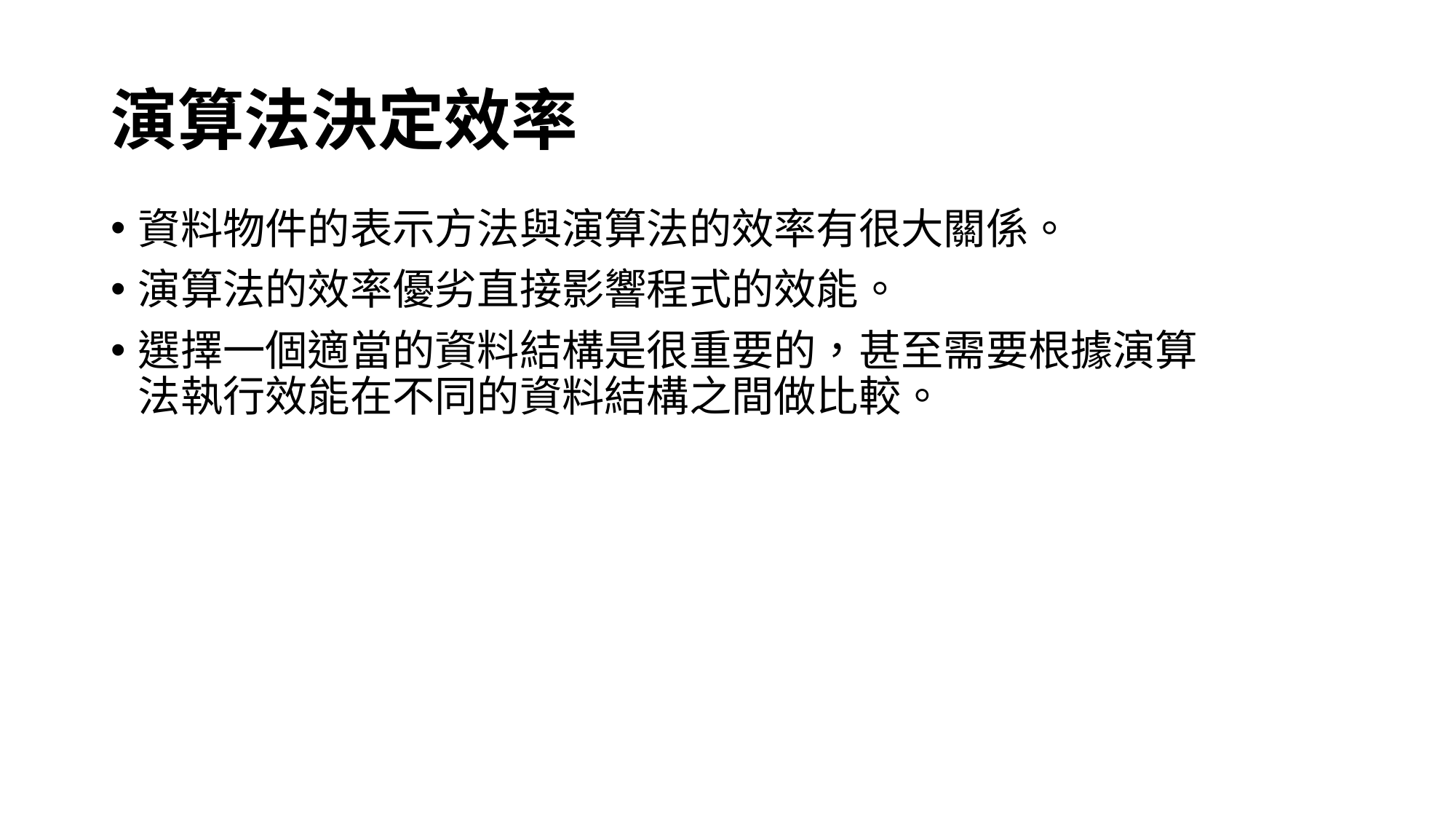

# 演算法決定效率
資料物件的表示方法與演算法的效率有很大關係。
演算法的效率優劣直接影響程式的效能。
選擇一個適當的資料結構是很重要的，甚至需要根據演算法執行效能在不同的資料結構之間做比較。